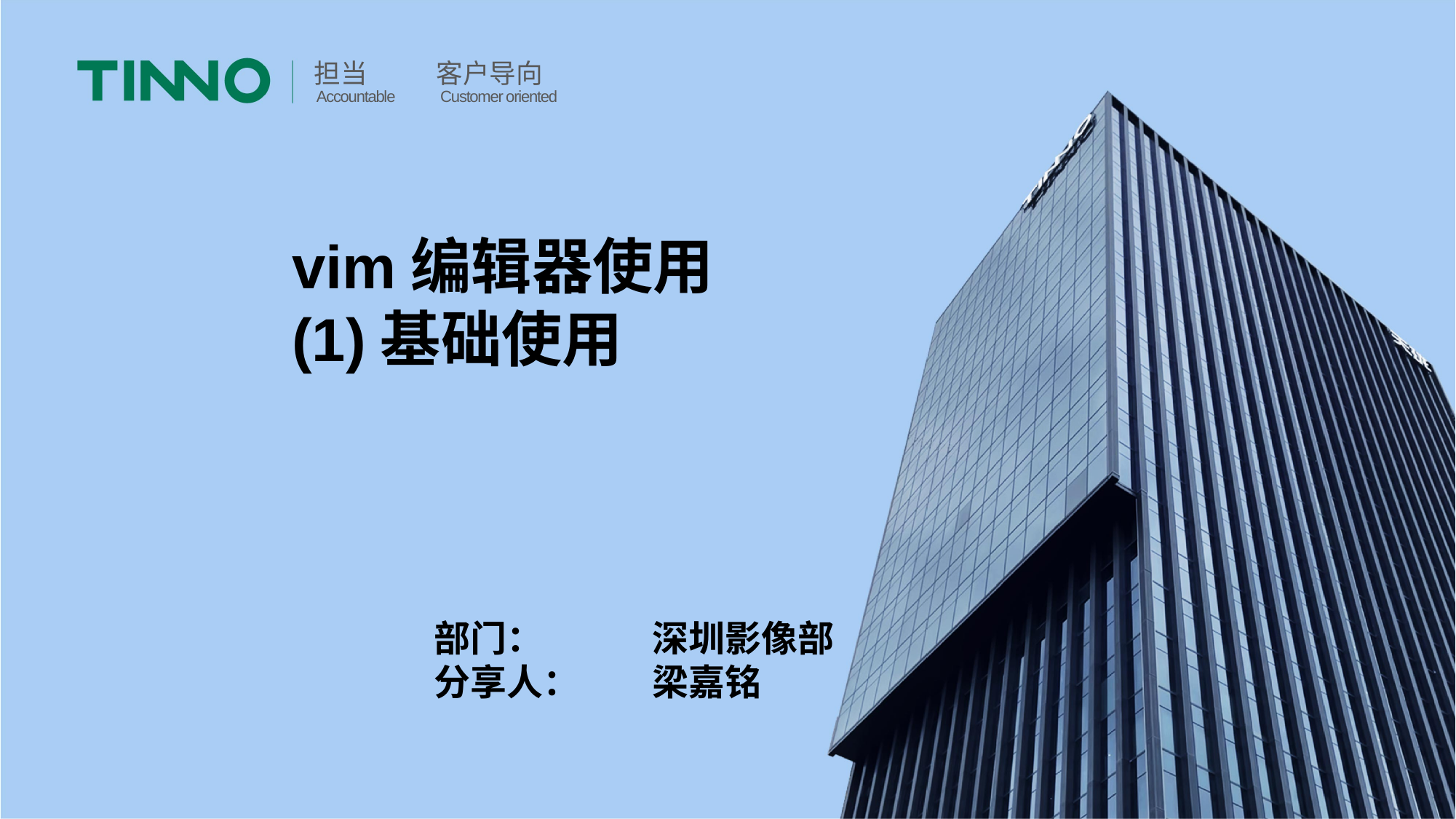

担当
客户导向
Accountable
Customer oriented
vim编辑器使用
(1)基础使用
部门：	深圳影像部
分享人：	梁嘉铭